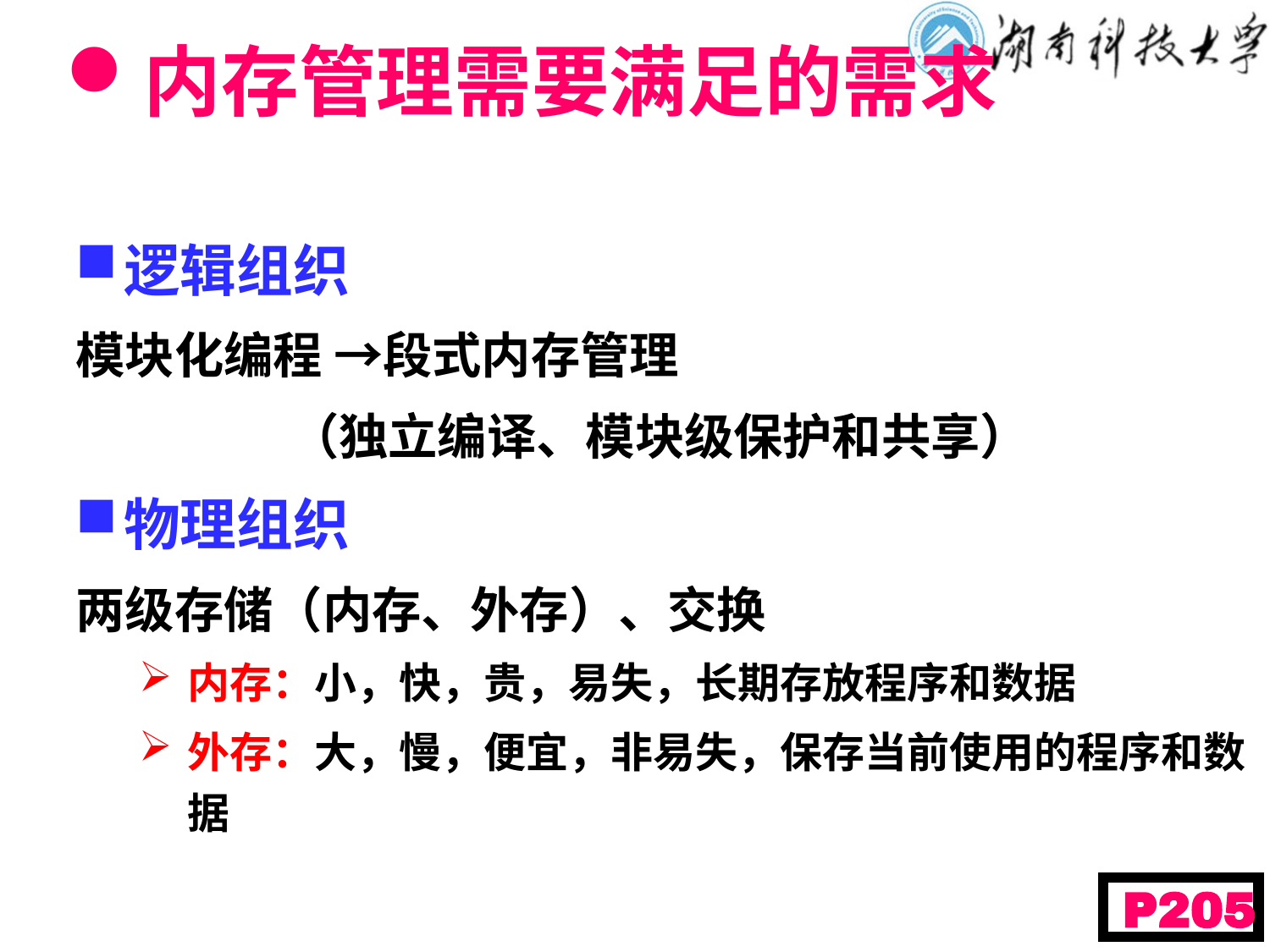

# 内存管理需要满足的需求

逻辑组织
模块化编程 →段式内存管理
                  （独立编译、模块级保护和共享）
物理组织
两级存储（内存、外存）、交换
内存：小，快，贵，易失，长期存放程序和数据
外存：大，慢，便宜，非易失，保存当前使用的程序和数据
 P205